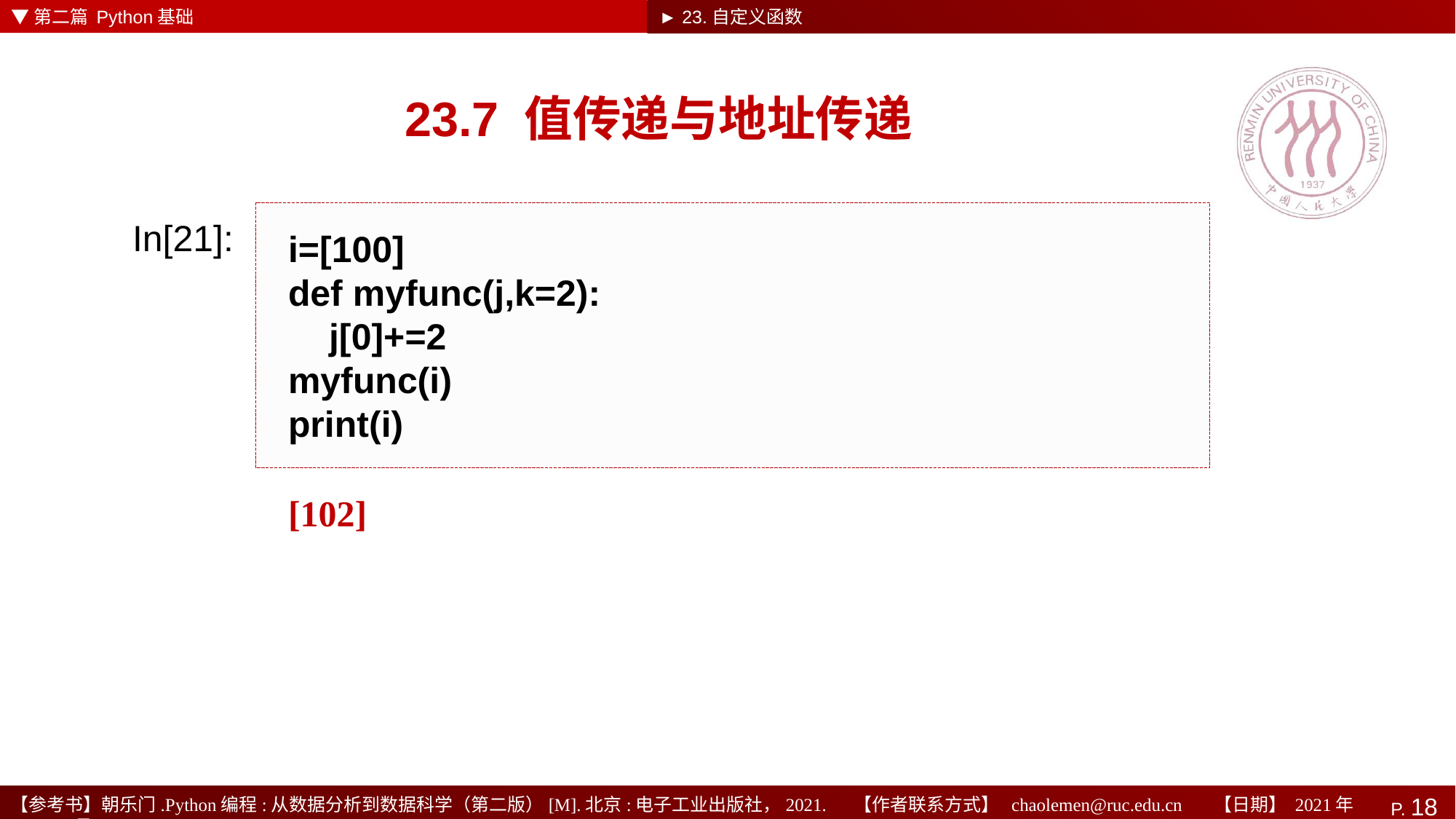

▼第二篇 Python基础
► 23.自定义函数
# 23.7 值传递与地址传递
i=[100]
def myfunc(j,k=2):
    j[0]+=2
myfunc(i)
print(i)
In[21]:
[102]